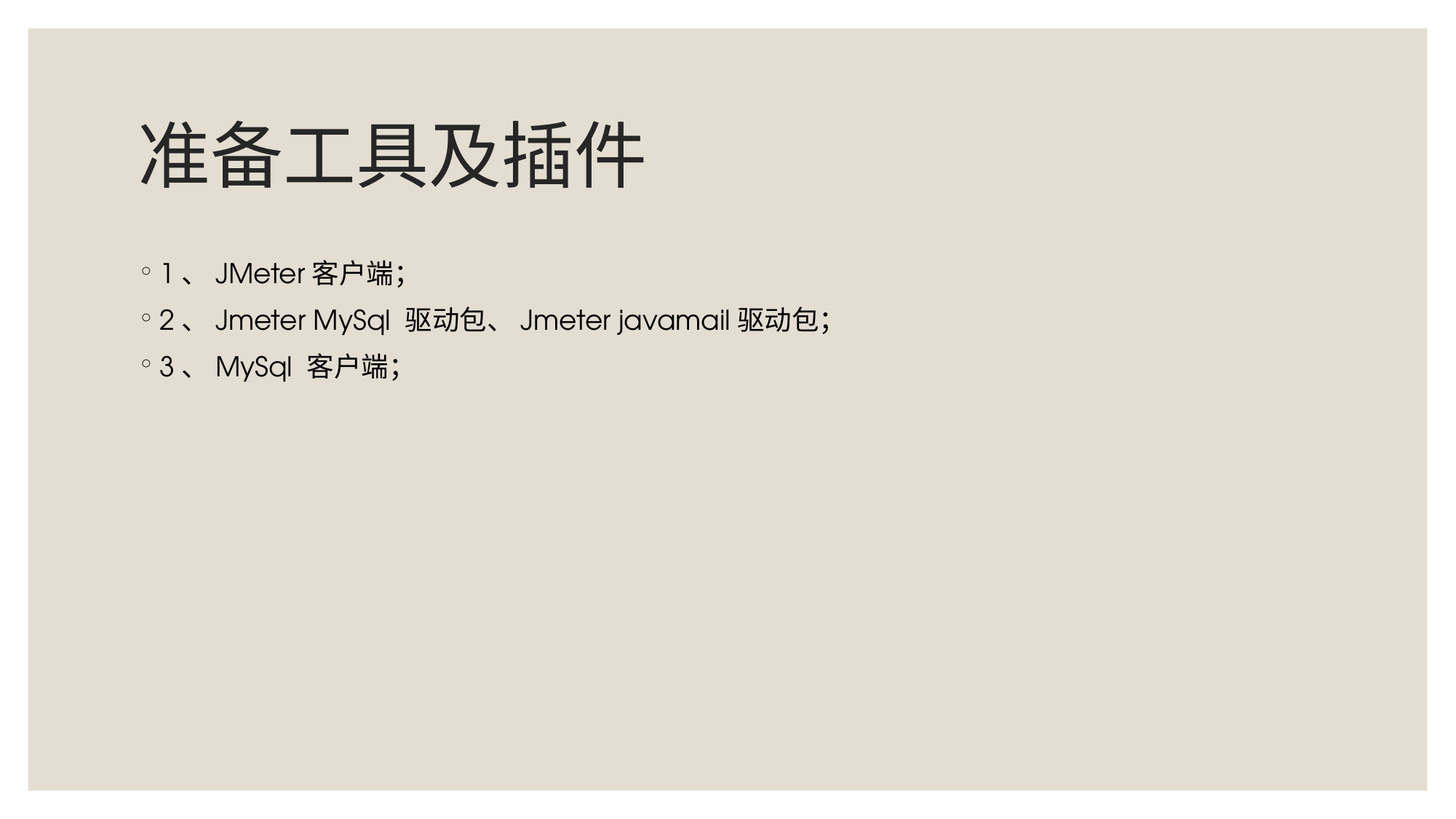

# 准备工具及插件
1、JMeter客户端；
2、Jmeter MySql 驱动包、Jmeter javamail驱动包；
3、MySql 客户端；